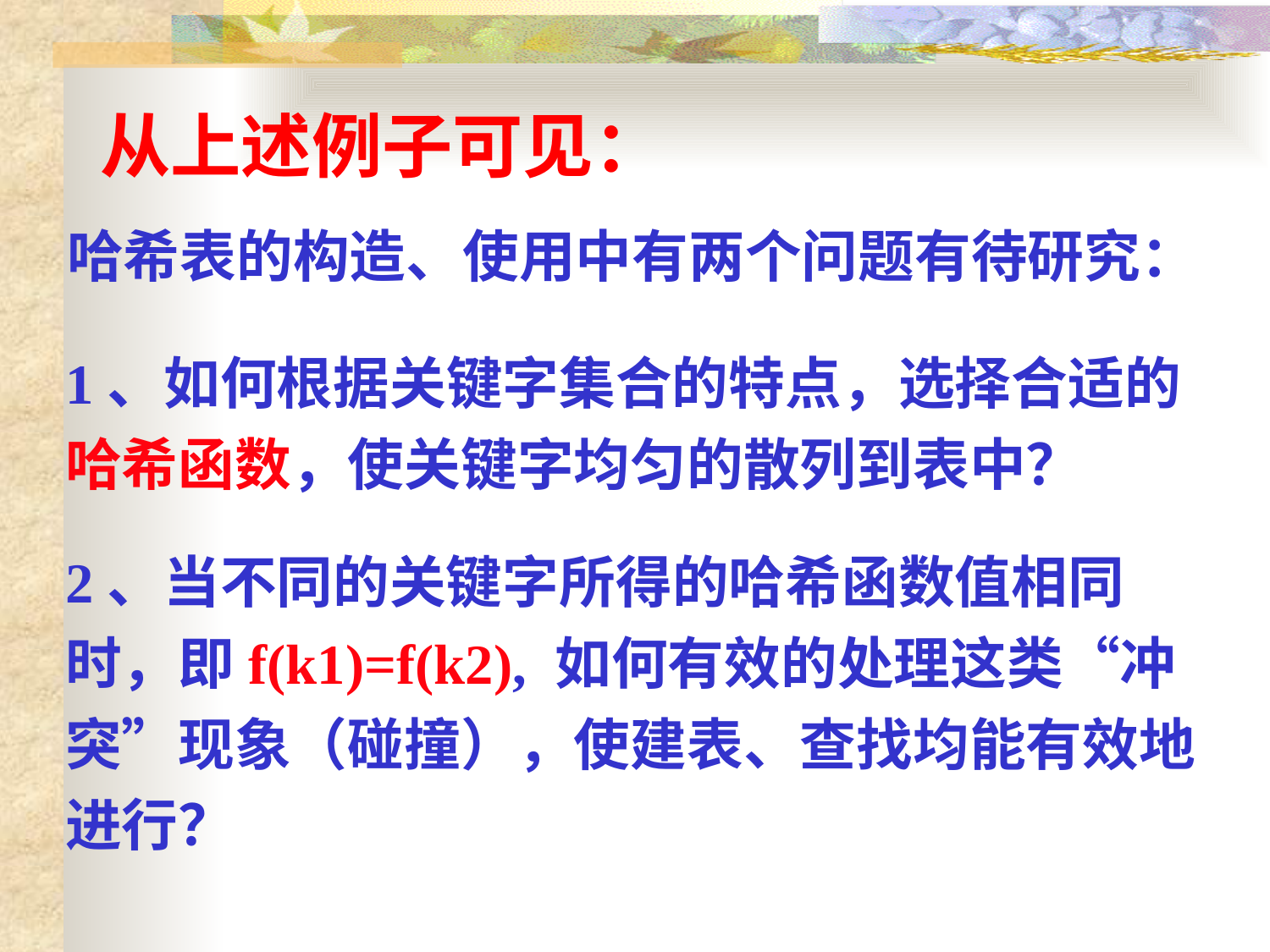

从上述例子可见：
哈希表的构造、使用中有两个问题有待研究：
1、如何根据关键字集合的特点，选择合适的哈希函数，使关键字均匀的散列到表中？
2、当不同的关键字所得的哈希函数值相同时，即f(k1)=f(k2), 如何有效的处理这类“冲突”现象（碰撞），使建表、查找均能有效地进行？